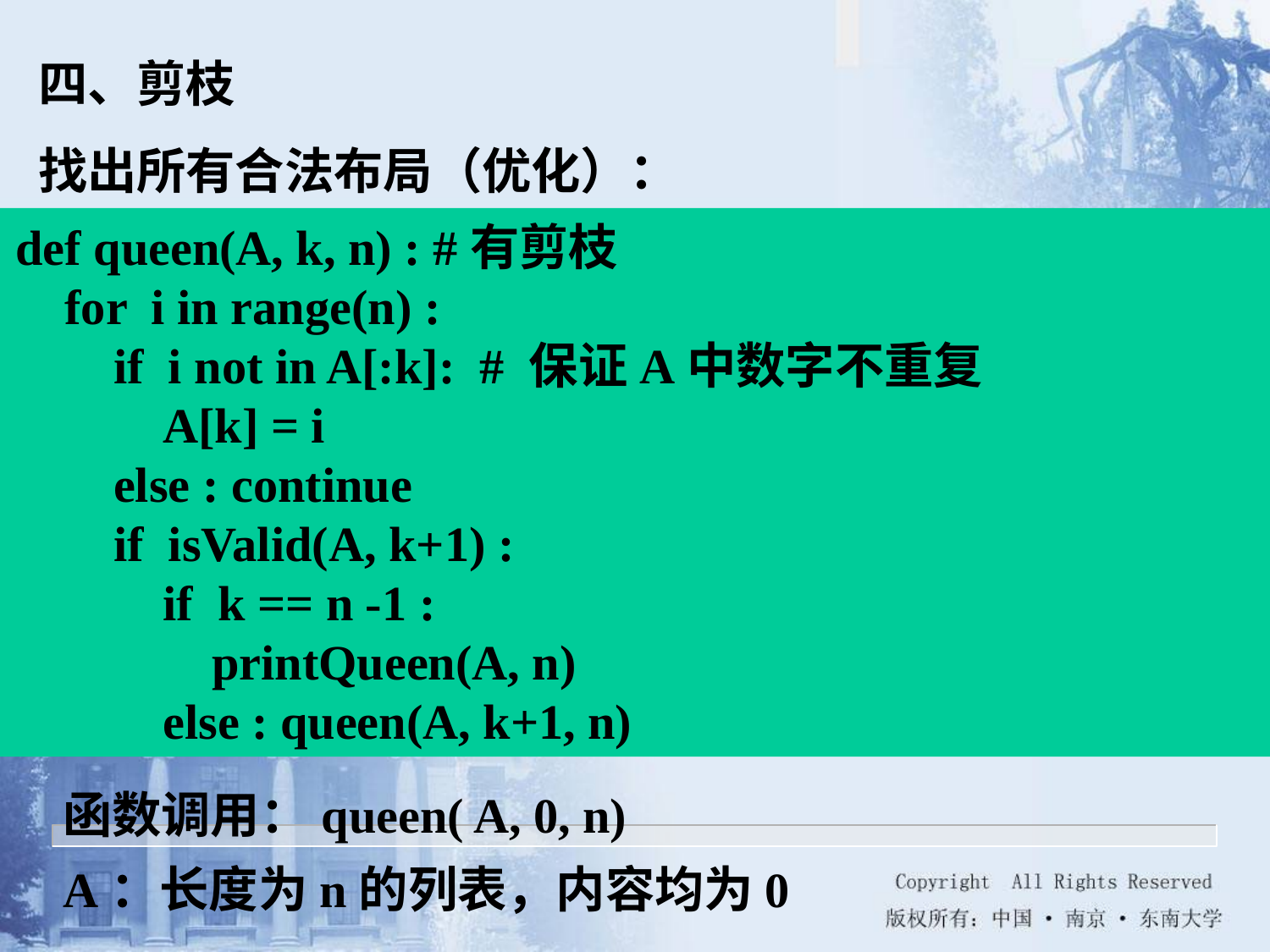

四、剪枝
找出所有合法布局（优化）：
def queen(A, k, n) : #有剪枝
    for  i in range(n) :
        if  i not in A[:k]:  # 保证A中数字不重复
            A[k] = i
        else : continue
        if  isValid(A, k+1) :
            if  k == n -1 :
                printQueen(A, n)
            else : queen(A, k+1, n)
函数调用：queen( A, 0, n)
A：长度为n的列表，内容均为0